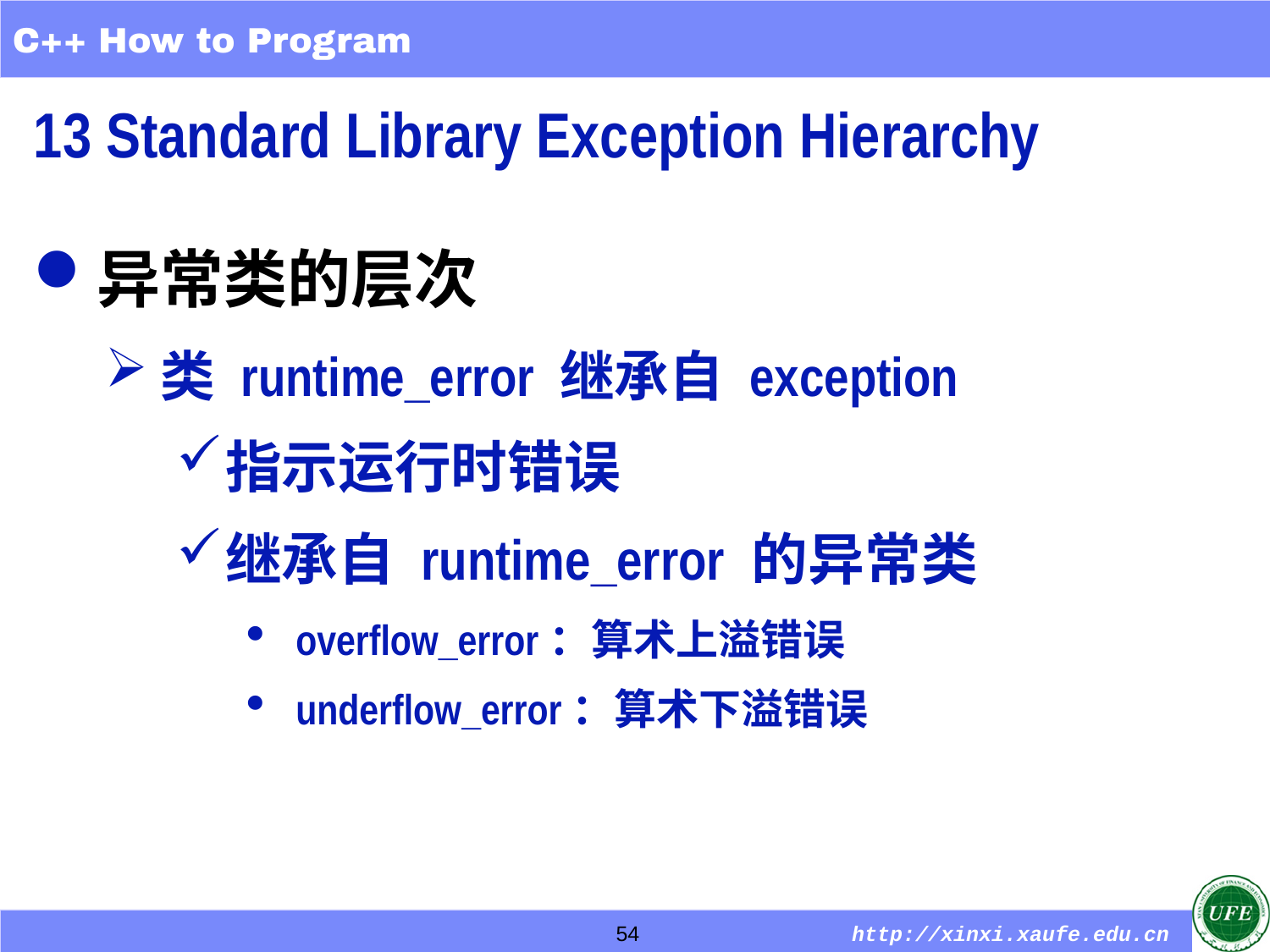

13 Standard Library Exception Hierarchy
异常类的层次
类 runtime_error 继承自 exception
指示运行时错误
继承自 runtime_error 的异常类
overflow_error：算术上溢错误
underflow_error：算术下溢错误
54